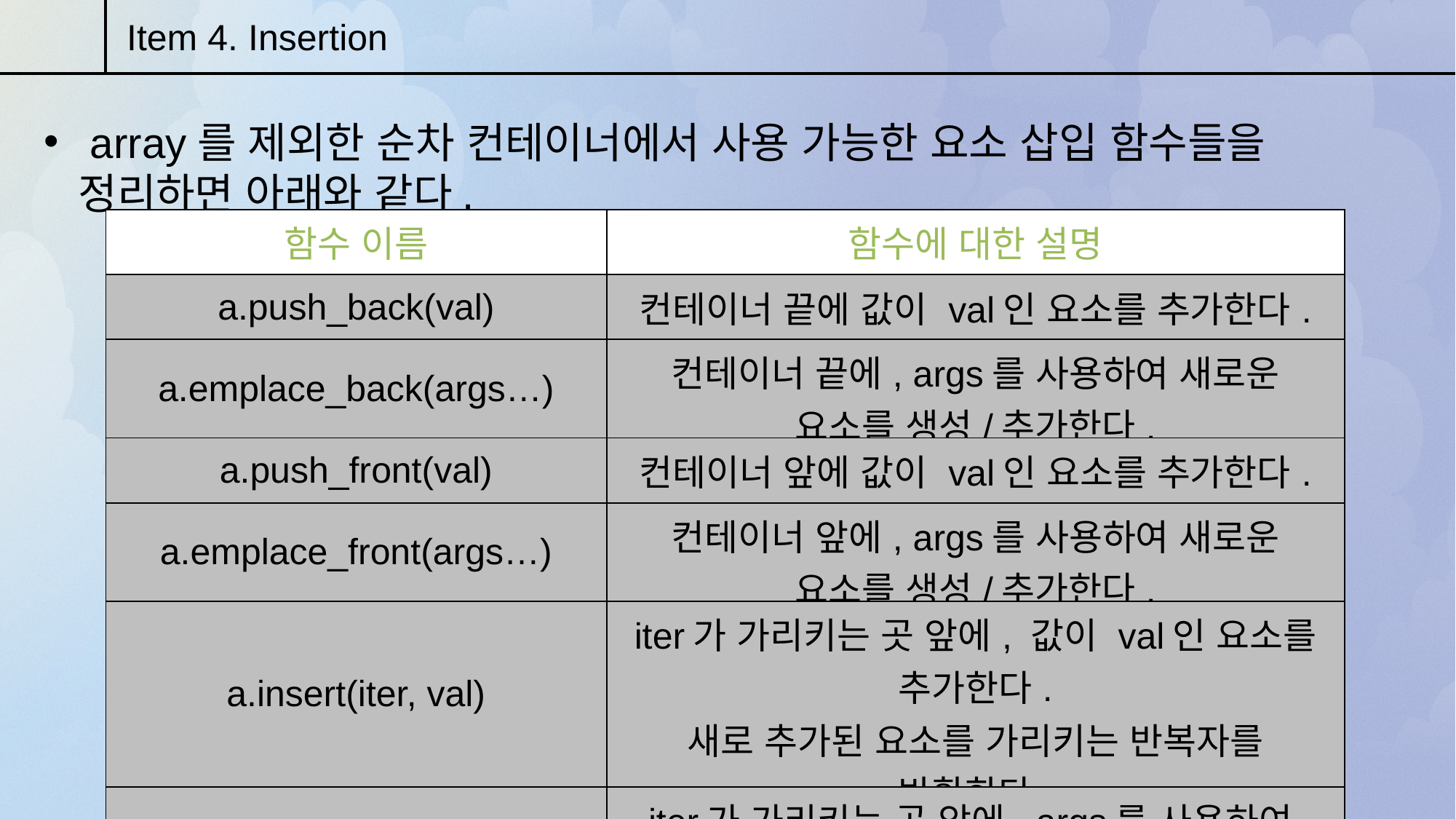

Item 4. Insertion
 array를 제외한 순차 컨테이너에서 사용 가능한 요소 삽입 함수들을 정리하면 아래와 같다.
| 함수 이름 | 함수에 대한 설명 |
| --- | --- |
| a.push\_back(val) | 컨테이너 끝에 값이 val인 요소를 추가한다. |
| a.emplace\_back(args…) | 컨테이너 끝에, args를 사용하여 새로운 요소를 생성/추가한다. |
| a.push\_front(val) | 컨테이너 앞에 값이 val인 요소를 추가한다. |
| a.emplace\_front(args…) | 컨테이너 앞에, args를 사용하여 새로운 요소를 생성/추가한다. |
| a.insert(iter, val) | iter가 가리키는 곳 앞에, 값이 val인 요소를 추가한다. 새로 추가된 요소를 가리키는 반복자를 반환한다. |
| a.emplace(iter, args…) | iter가 가리키는 곳 앞에, args를 사용하여 새로운 요소를 생성/추가한다. 새로 추가된 요소를 가리키는 반복자를 반환한다. |